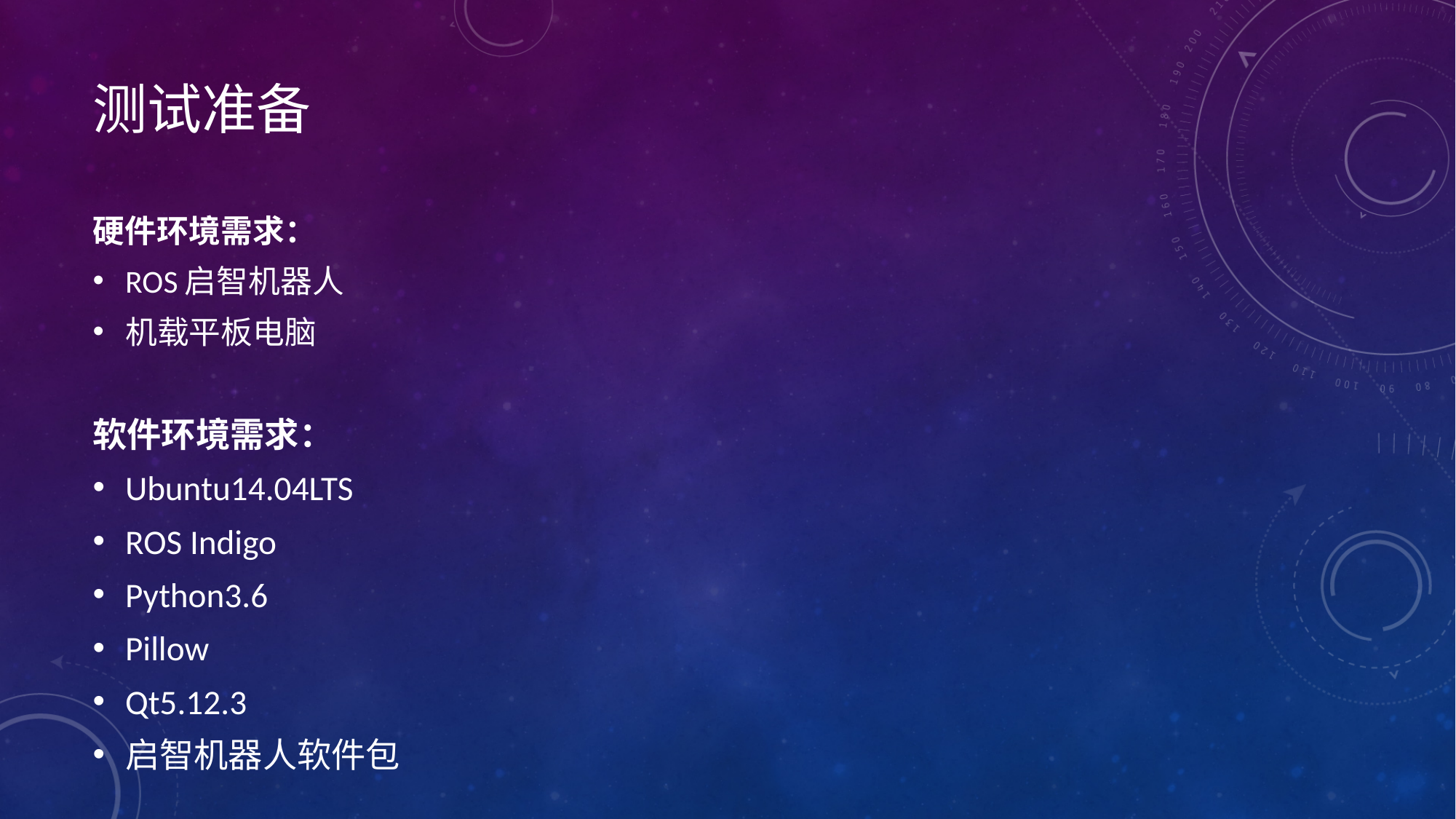

# 测试准备
硬件环境需求：
ROS启智机器人
机载平板电脑

软件环境需求：
Ubuntu14.04LTS
ROS Indigo
Python3.6
Pillow
Qt5.12.3
启智机器人软件包